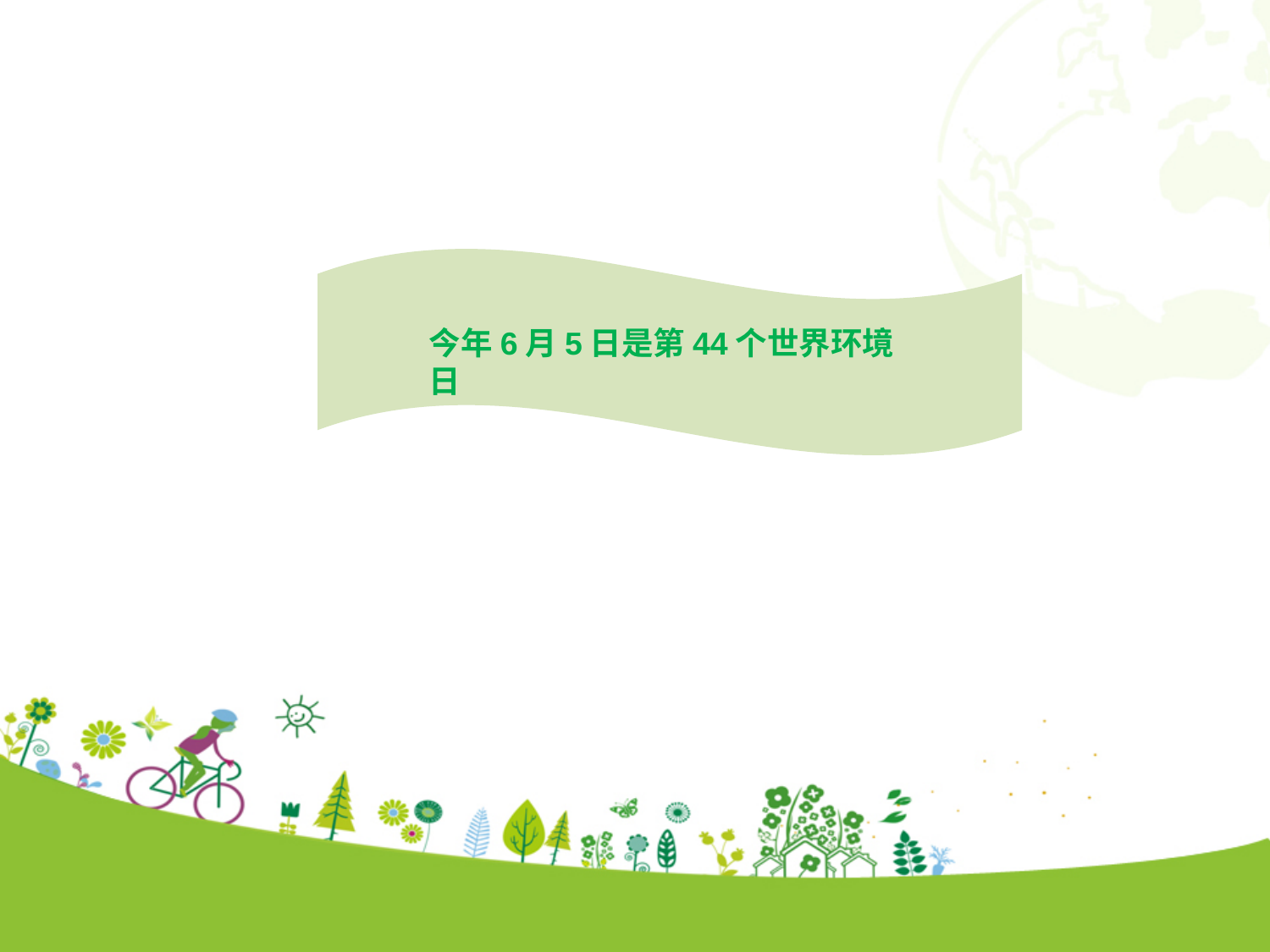

点击添加文本
今年6月5日是第44个世界环境日
点击添加文本
点击添加文本
点击添加文本